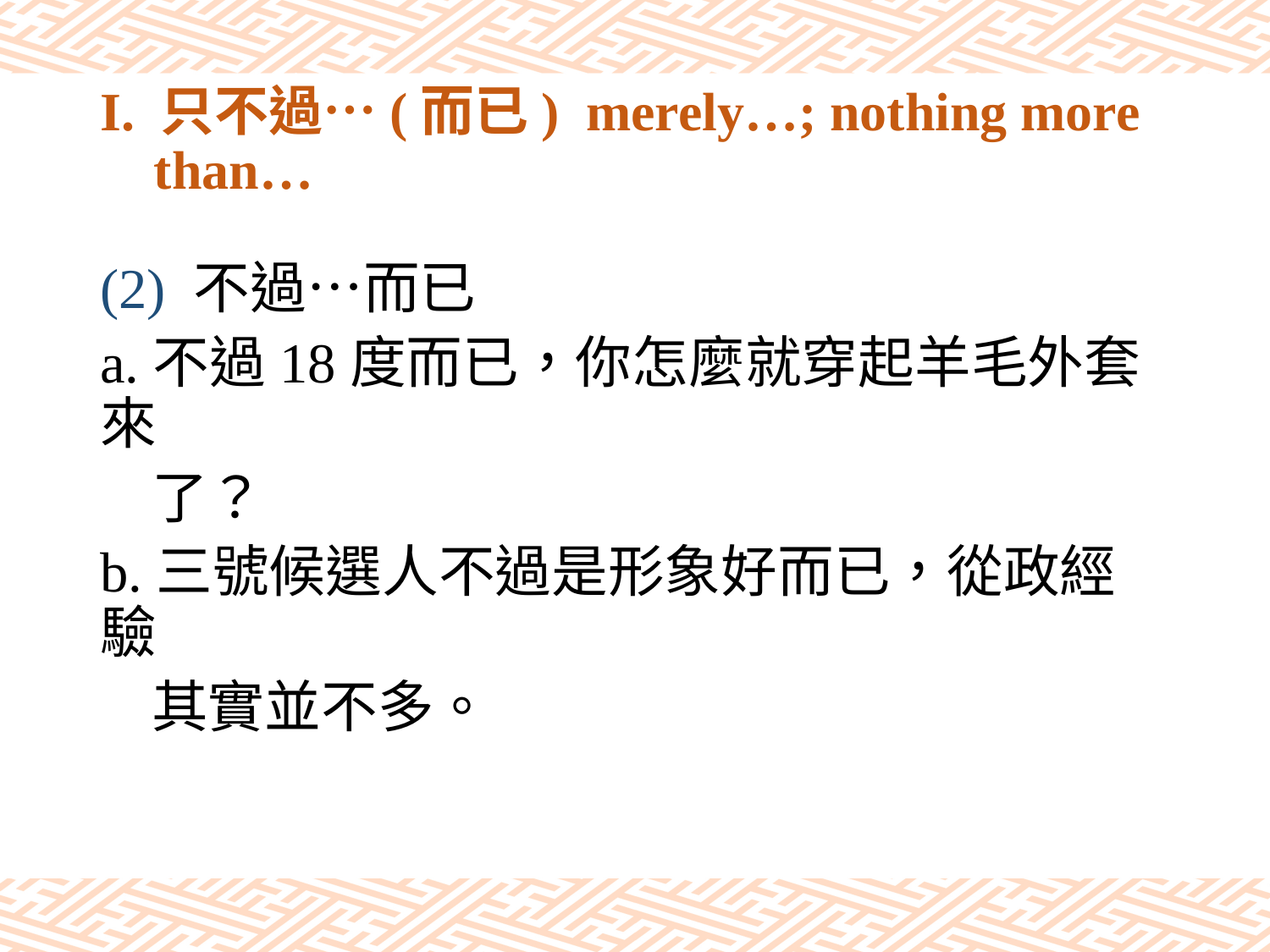

# I. 只不過…(而已)  merely…; nothing more than…
(2) 不過…而已
a.不過18度而已，你怎麼就穿起羊毛外套來
   了？
b.三號候選人不過是形象好而已，從政經驗
   其實並不多。